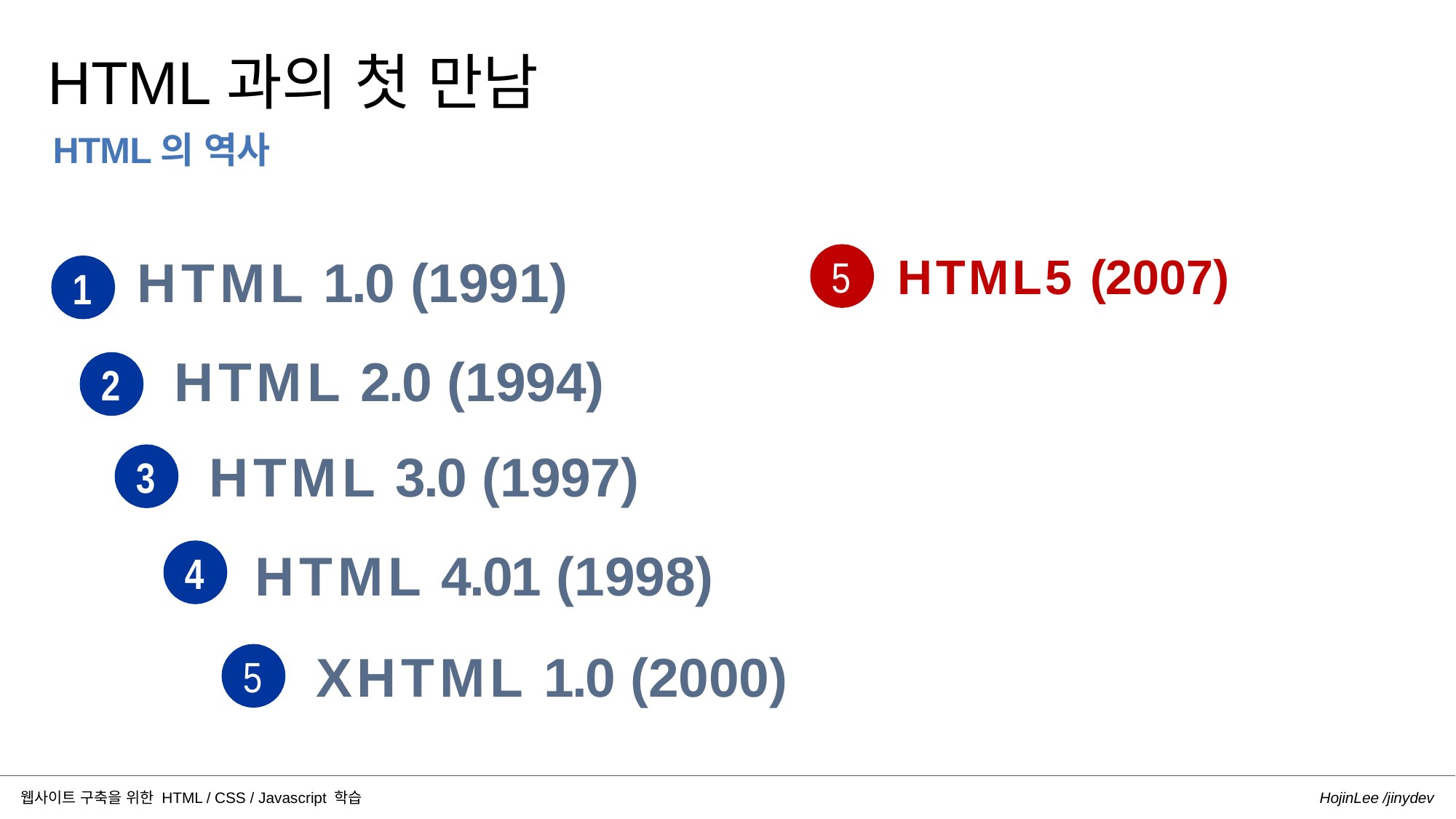

HTML과의 첫 만남
HTML의 역사
HTML5 (2007)
HTML 1.0 (1991)

5

1
HTML 2.0 (1994)

2
HTML 3.0 (1997)

3
HTML 4.01 (1998)

4
XHTML 1.0 (2000)

5
1
HojinLee /jinydev
웹사이트 구축을 위한 HTML / CSS / Javascript 학습